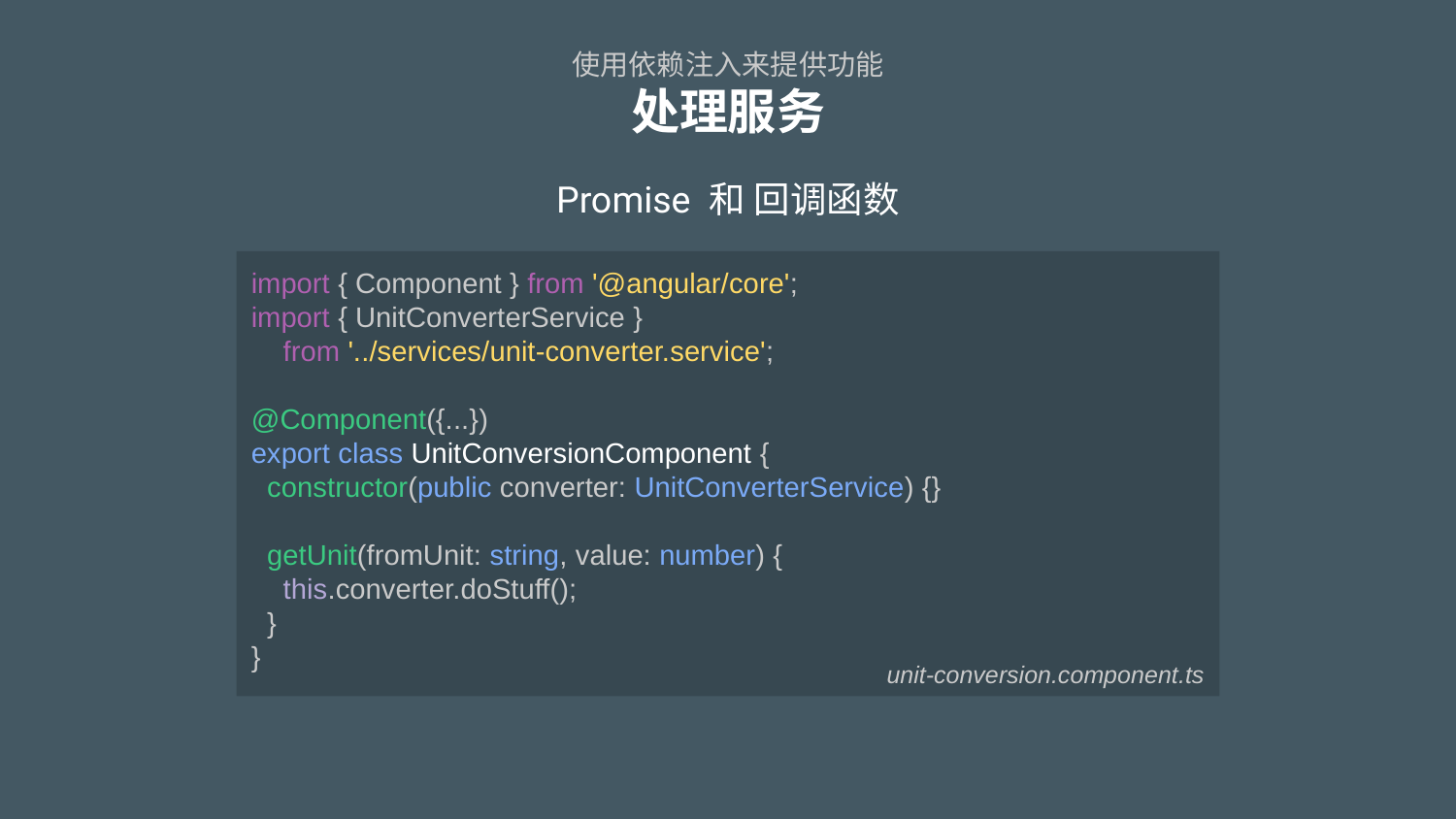

# 使用依赖注入来提供功能 处理服务
Promise 和 回调函数
import { Component } from '@angular/core';
import { UnitConverterService }
    from '../services/unit-converter.service';
@Component({...})
export class UnitConversionComponent {
  constructor(public converter: UnitConverterService) {}
  getUnit(fromUnit: string, value: number) {
    this.converter.doStuff();
  }
}
unit-conversion.component.ts